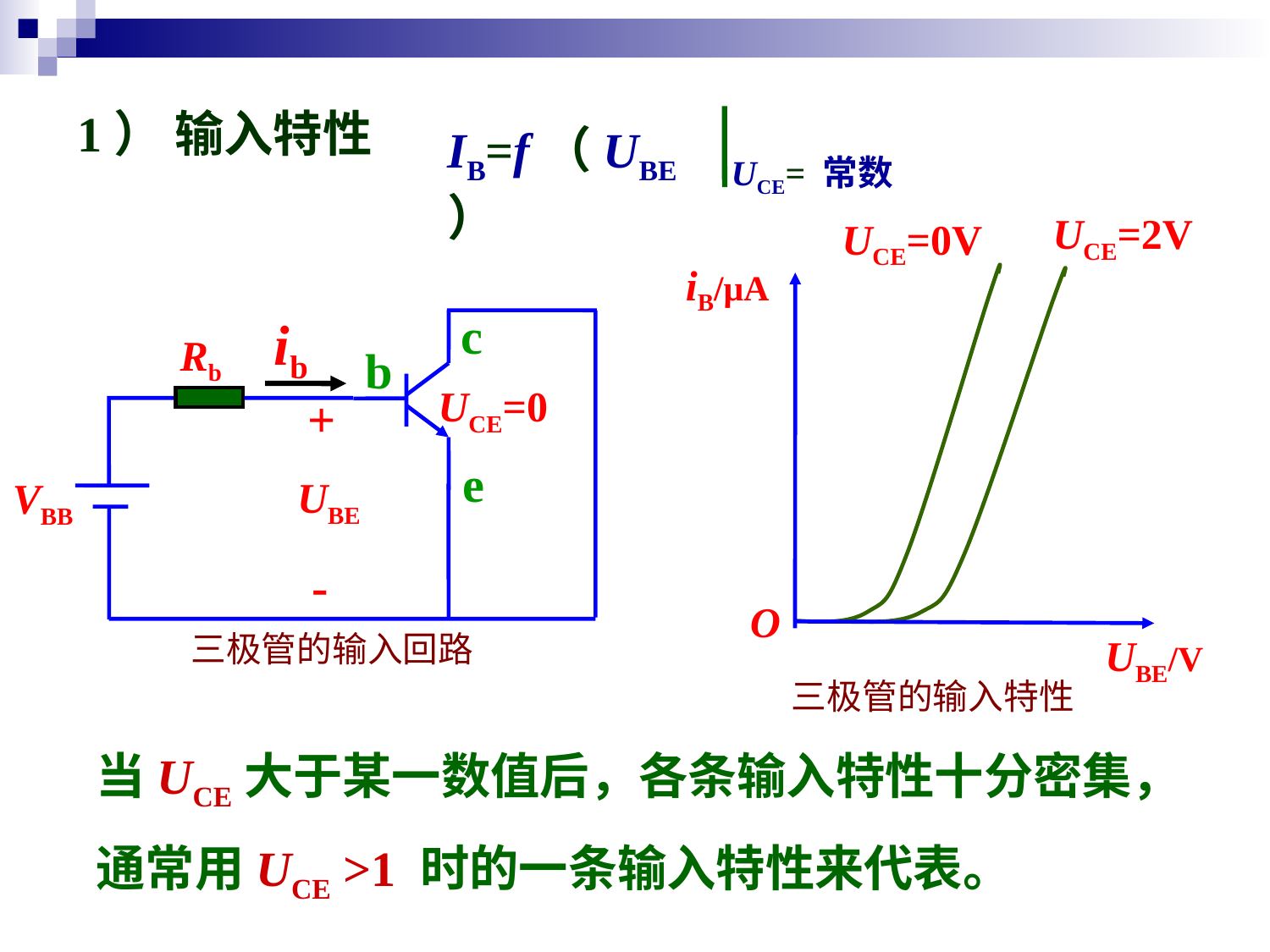

1） 输入特性

IB=f（UBE）
UCE= 常数
UCE=2V
UCE=0V
iB/μA

O

UBE/V
       三极管的输入特性

c
ib

Rb
b

UCE=0

+

e
UBE
VBB

-

    三极管的输入回路
当UCE大于某一数值后，各条输入特性十分密集，
通常用UCE >1 时的一条输入特性来代表。

57